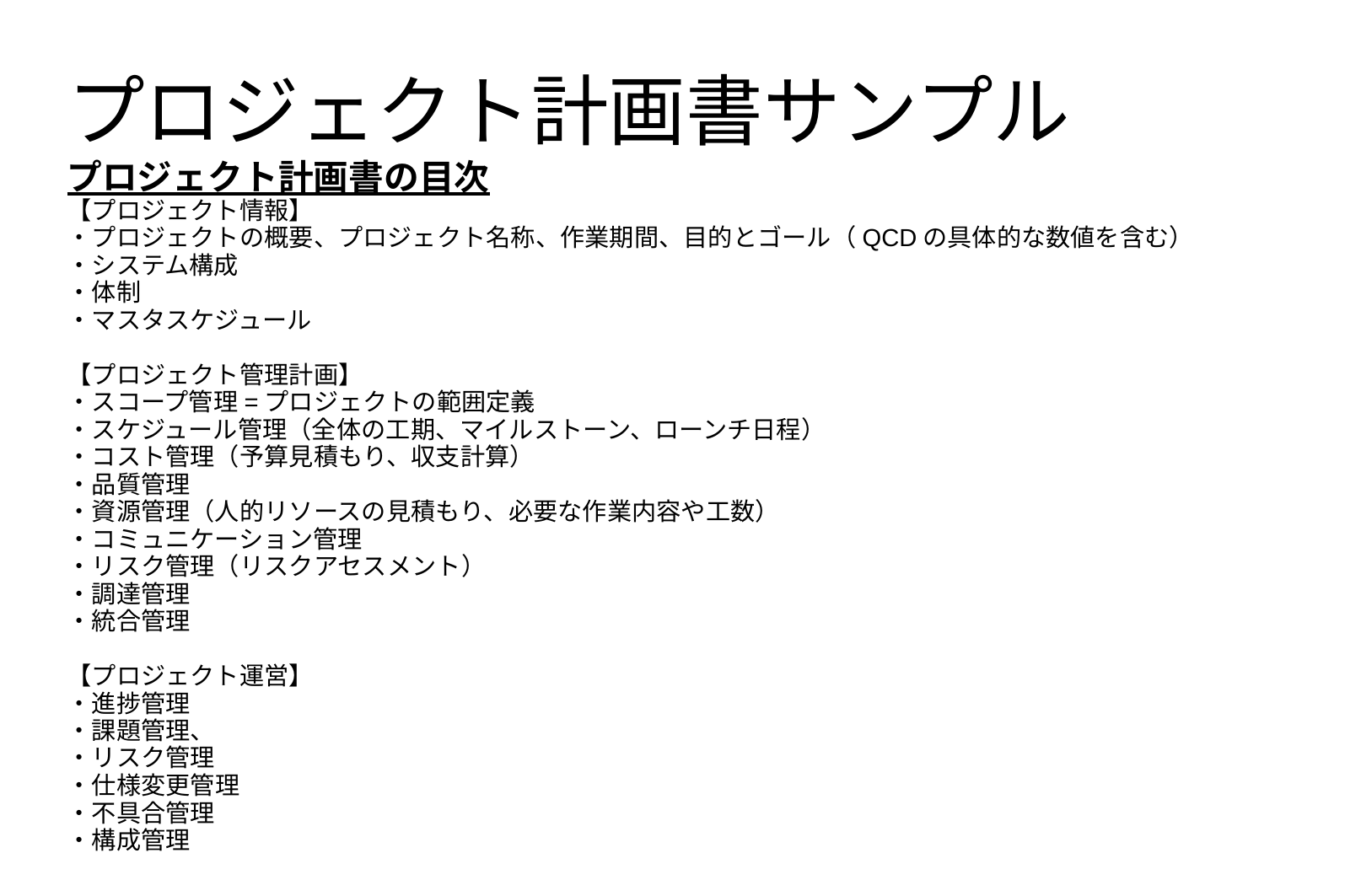

# プロジェクト計画書サンプル
プロジェクト計画書の目次
【プロジェクト情報】
・プロジェクトの概要、プロジェクト名称、作業期間、目的とゴール（QCDの具体的な数値を含む）
・システム構成
・体制
・マスタスケジュール

【プロジェクト管理計画】
・スコープ管理=プロジェクトの範囲定義
・スケジュール管理（全体の工期、マイルストーン、ローンチ日程）
・コスト管理（予算見積もり、収支計算）
・品質管理
・資源管理（人的リソースの見積もり、必要な作業内容や工数）
・コミュニケーション管理
・リスク管理（リスクアセスメント）
・調達管理
・統合管理

【プロジェクト運営】
・進捗管理
・課題管理、
・リスク管理
・仕様変更管理
・不具合管理
・構成管理